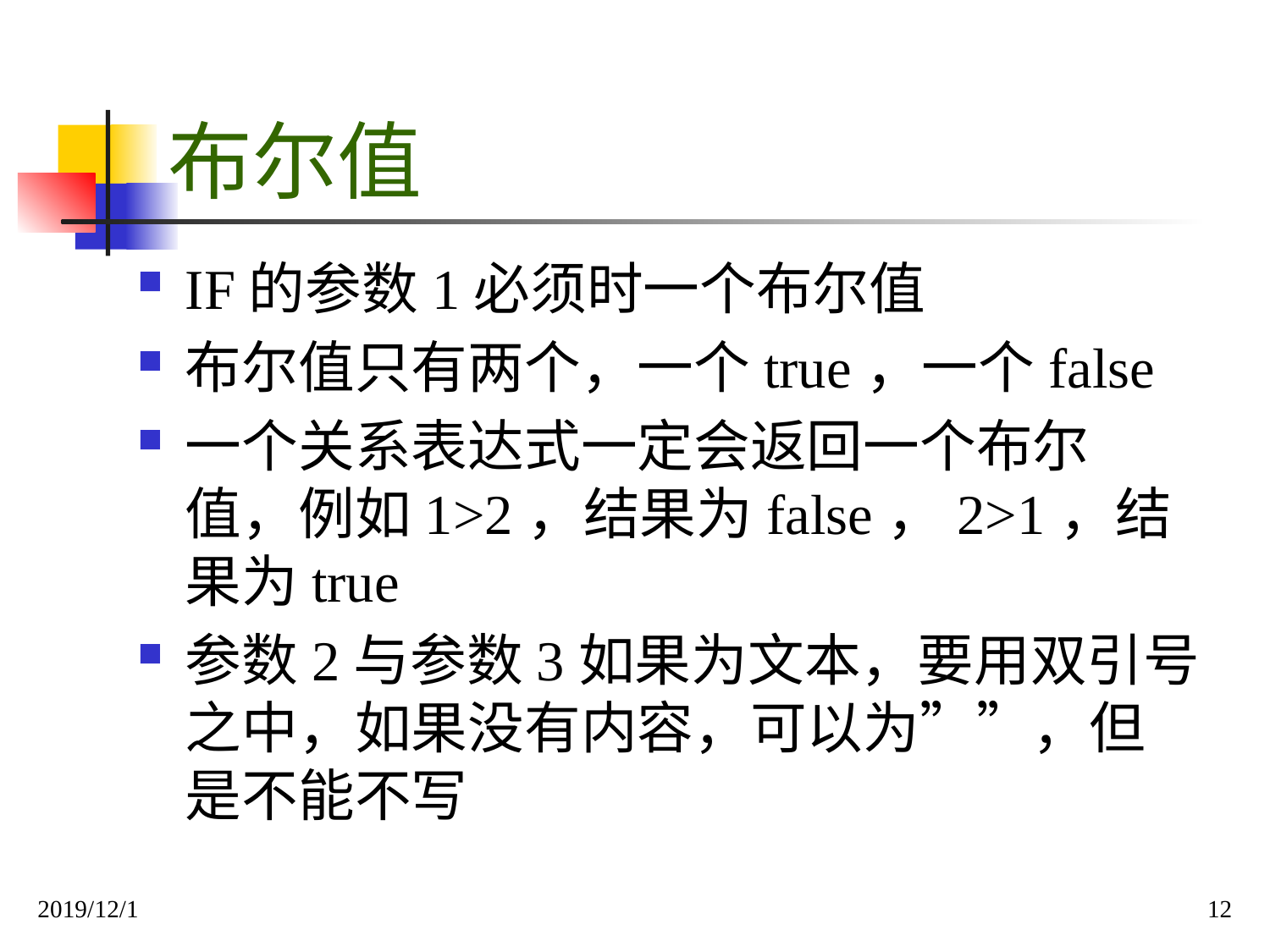

# 布尔值
IF的参数1必须时一个布尔值
布尔值只有两个，一个true，一个false
一个关系表达式一定会返回一个布尔值，例如1>2，结果为false，2>1，结果为true
参数2与参数3如果为文本，要用双引号之中，如果没有内容，可以为””，但是不能不写
2019/12/1
12